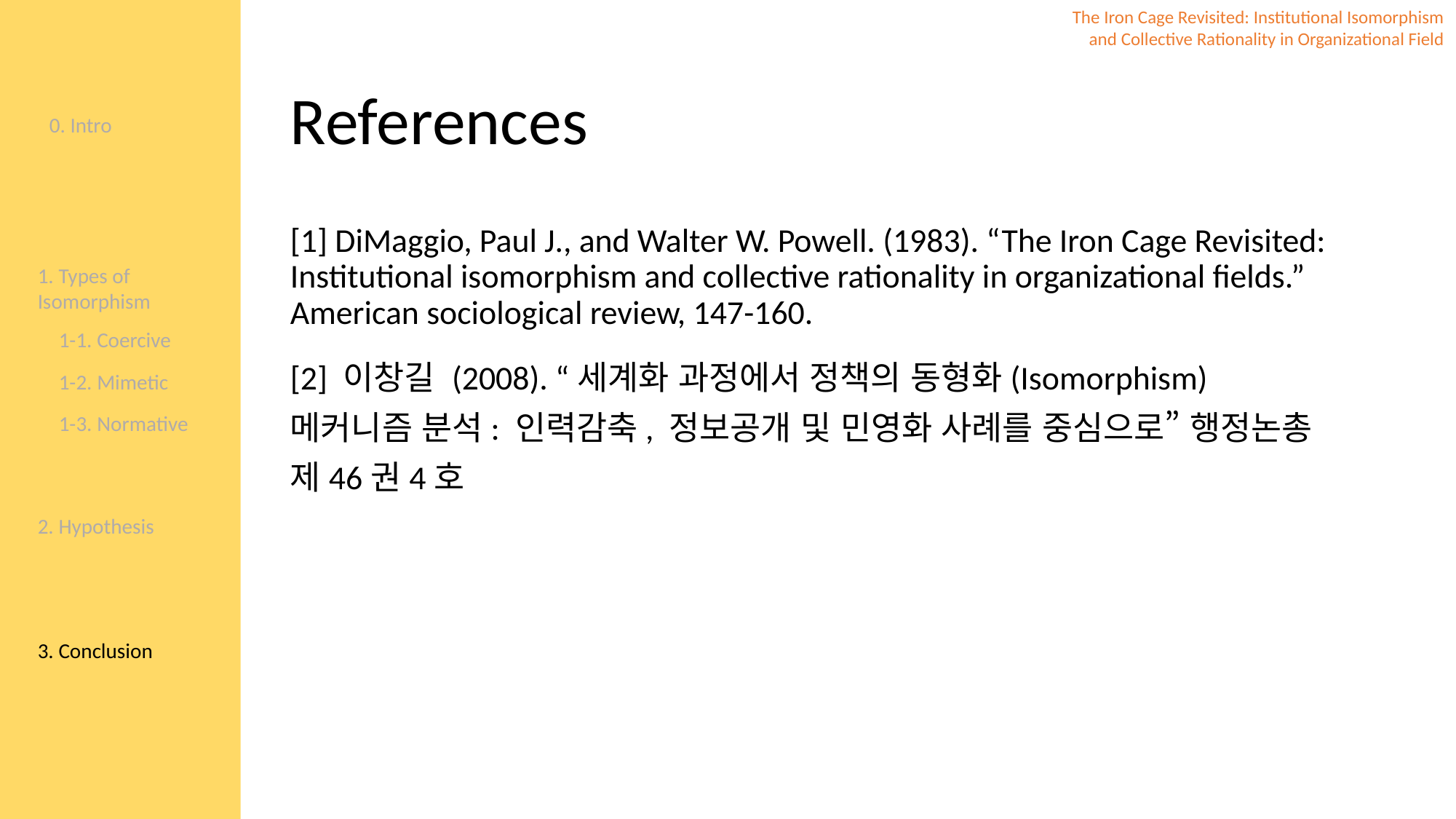

0. Intro
1. Types of Isomorphism
2. Hypothesis
3. Conclusion
1-1. Coercive
1-2. Mimetic
1-3. Normative
The Iron Cage Revisited: Institutional Isomorphism and Collective Rationality in Organizational Field
# References
[1] DiMaggio, Paul J., and Walter W. Powell. (1983). “The Iron Cage Revisited: Institutional isomorphism and collective rationality in organizational fields.” American sociological review, 147-160.
[2] 이창길 (2008). “세계화 과정에서 정책의 동형화(Isomorphism) 메커니즘 분석: 인력감축, 정보공개 및 민영화 사례를 중심으로” 행정논총 제46권4호